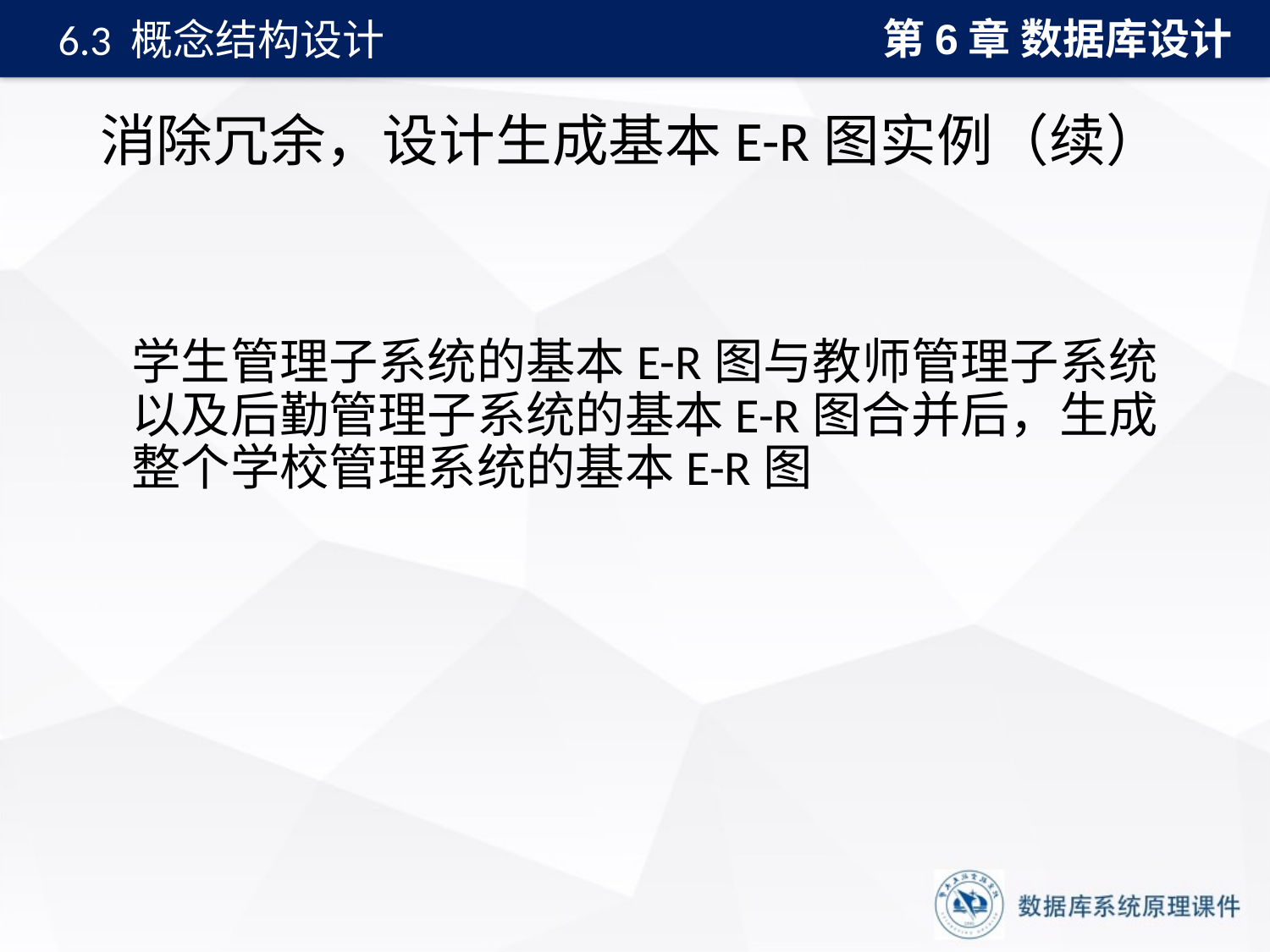

第6章 数据库设计
6.3 概念结构设计
# 消除冗余，设计生成基本E-R图实例（续）

	学生管理子系统的基本E-R图与教师管理子系统以及后勤管理子系统的基本E-R图合并后，生成整个学校管理系统的基本E-R图